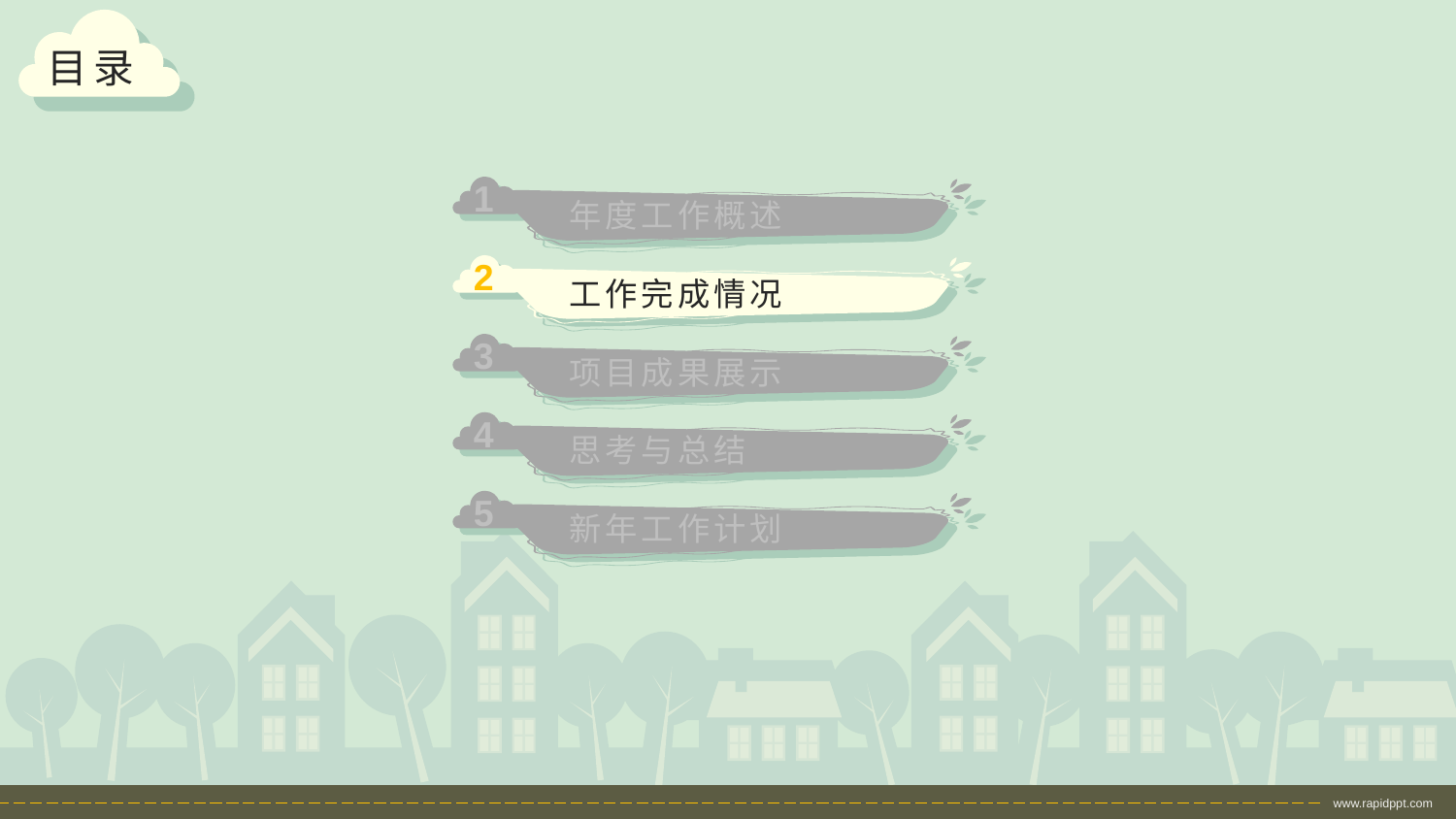

目录
1

年度工作概述
2

工作完成情况
3

项目成果展示
4

思考与总结
5

新年工作计划